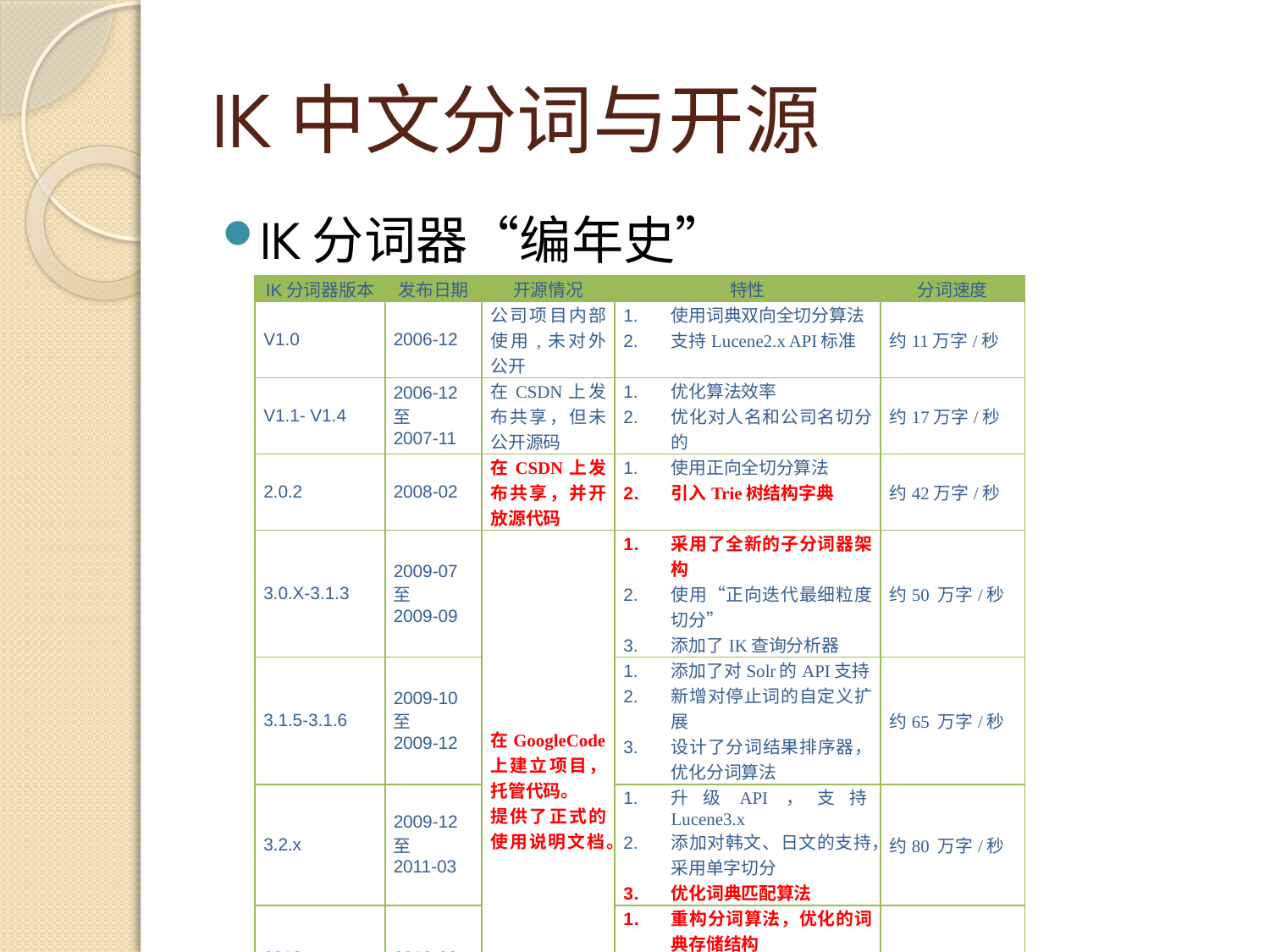

# IK中文分词与开源
IK分词器“编年史”
| IK分词器版本 | 发布日期 | 开源情况 | 特性 | 分词速度 |
| --- | --- | --- | --- | --- |
| V1.0 | 2006-12 | 公司项目内部使用,未对外公开 | 使用词典双向全切分算法 支持Lucene2.x API标准 | 约11万字/秒 |
| V1.1- V1.4 | 2006-12 至 2007-11 | 在CSDN上发布共享，但未公开源码 | 优化算法效率 优化对人名和公司名切分的 | 约17万字/秒 |
| 2.0.2 | 2008-02 | 在CSDN上发布共享，并开放源代码 | 使用正向全切分算法 引入Trie树结构字典 | 约42万字/秒 |
| 3.0.X-3.1.3 | 2009-07 至 2009-09 | 在GoogleCode上建立项目，托管代码。 提供了正式的使用说明文档。 | 采用了全新的子分词器架构 使用“正向迭代最细粒度切分” 添加了IK查询分析器 | 约50 万字/秒 |
| 3.1.5-3.1.6 | 2009-10 至 2009-12 |  | 添加了对Solr的API支持 新增对停止词的自定义扩展 设计了分词结果排序器，优化分词算法 | 约65 万字/秒 |
| 3.2.x | 2009-12 至 2011-03 |  | 升级API，支持Lucene3.x 添加对韩文、日文的支持，采用单字切分 优化词典匹配算法 | 约80 万字/秒 |
| 2012 | 2012-03 |  | 重构分词算法，优化的词典存储结构 支持分词歧义处理 支持中英文混合词语切分 | 约160万字/秒 约3000KB/秒 |
| 2012FF | 2012-10 |  | 1.支持Lucene4.0 / solr4.0 API |  |